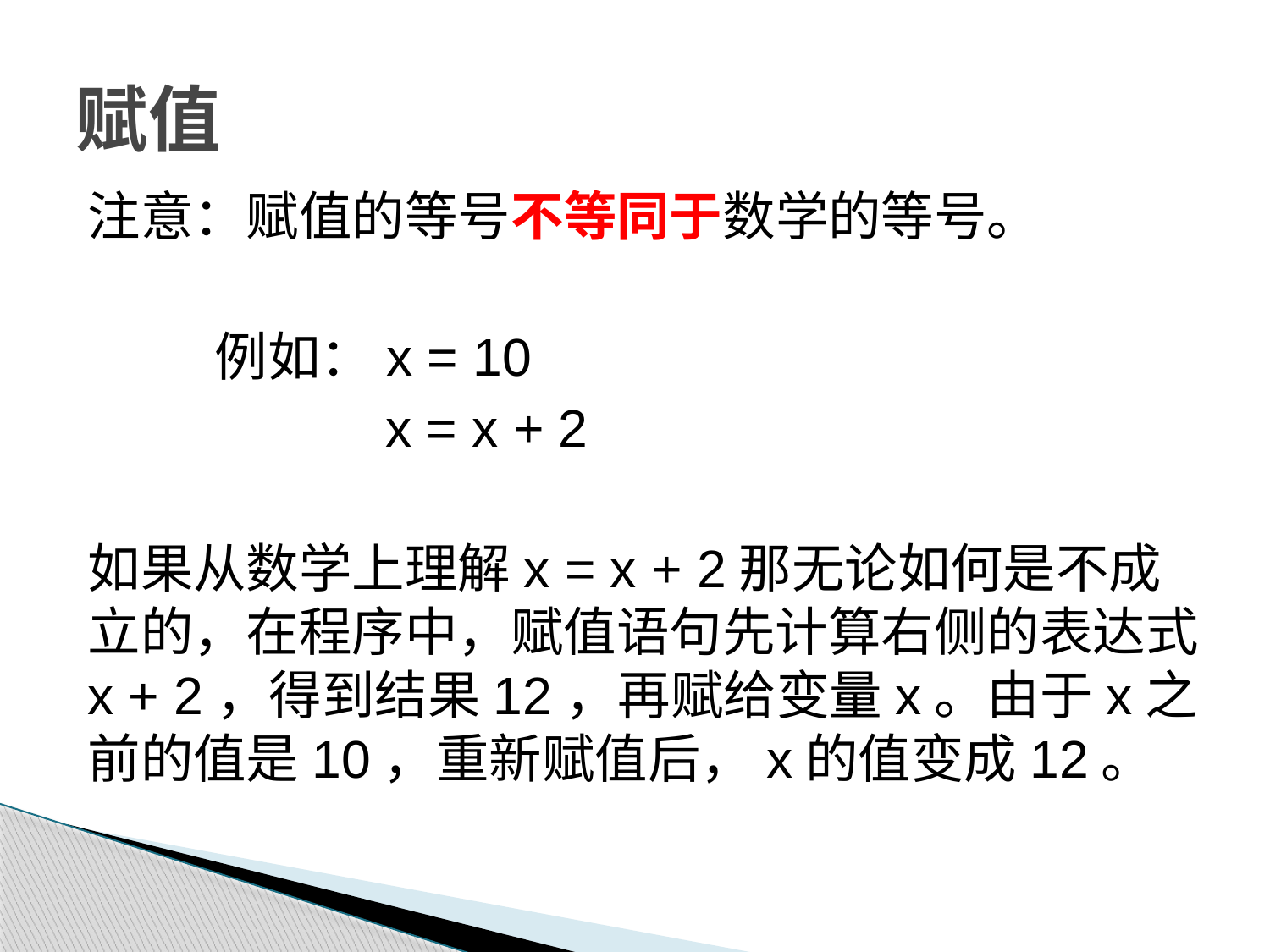

# 赋值
注意：赋值的等号不等同于数学的等号。

	例如：x = 10
	   	   x = x + 2

如果从数学上理解x = x + 2那无论如何是不成立的，在程序中，赋值语句先计算右侧的表达式x + 2，得到结果12，再赋给变量x。由于x之前的值是10，重新赋值后，x的值变成12。